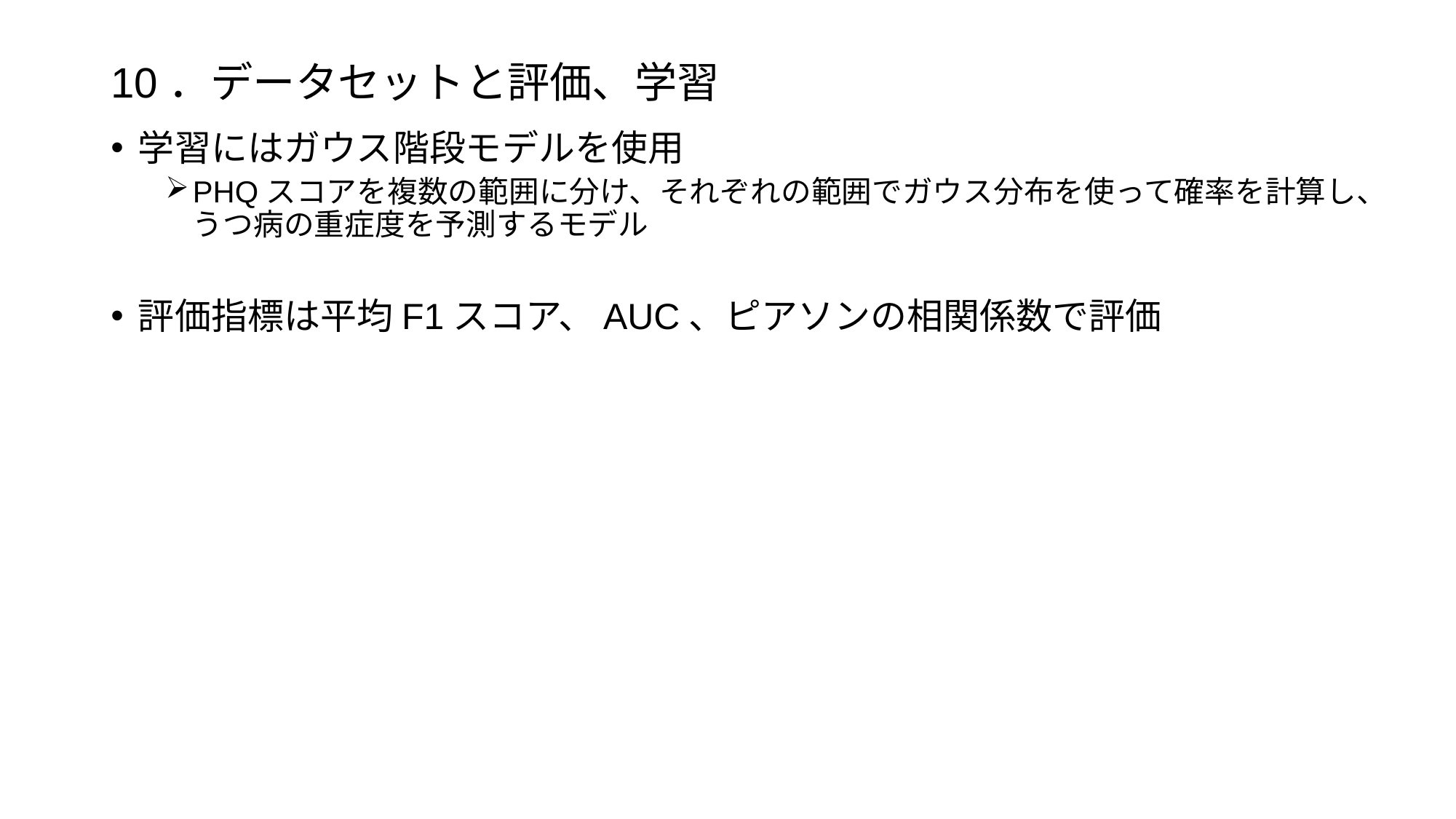

# 10．データセットと評価、学習
学習にはガウス階段モデルを使用
PHQスコアを複数の範囲に分け、それぞれの範囲でガウス分布を使って確率を計算し、うつ病の重症度を予測するモデル

評価指標は平均F1スコア、AUC、ピアソンの相関係数で評価